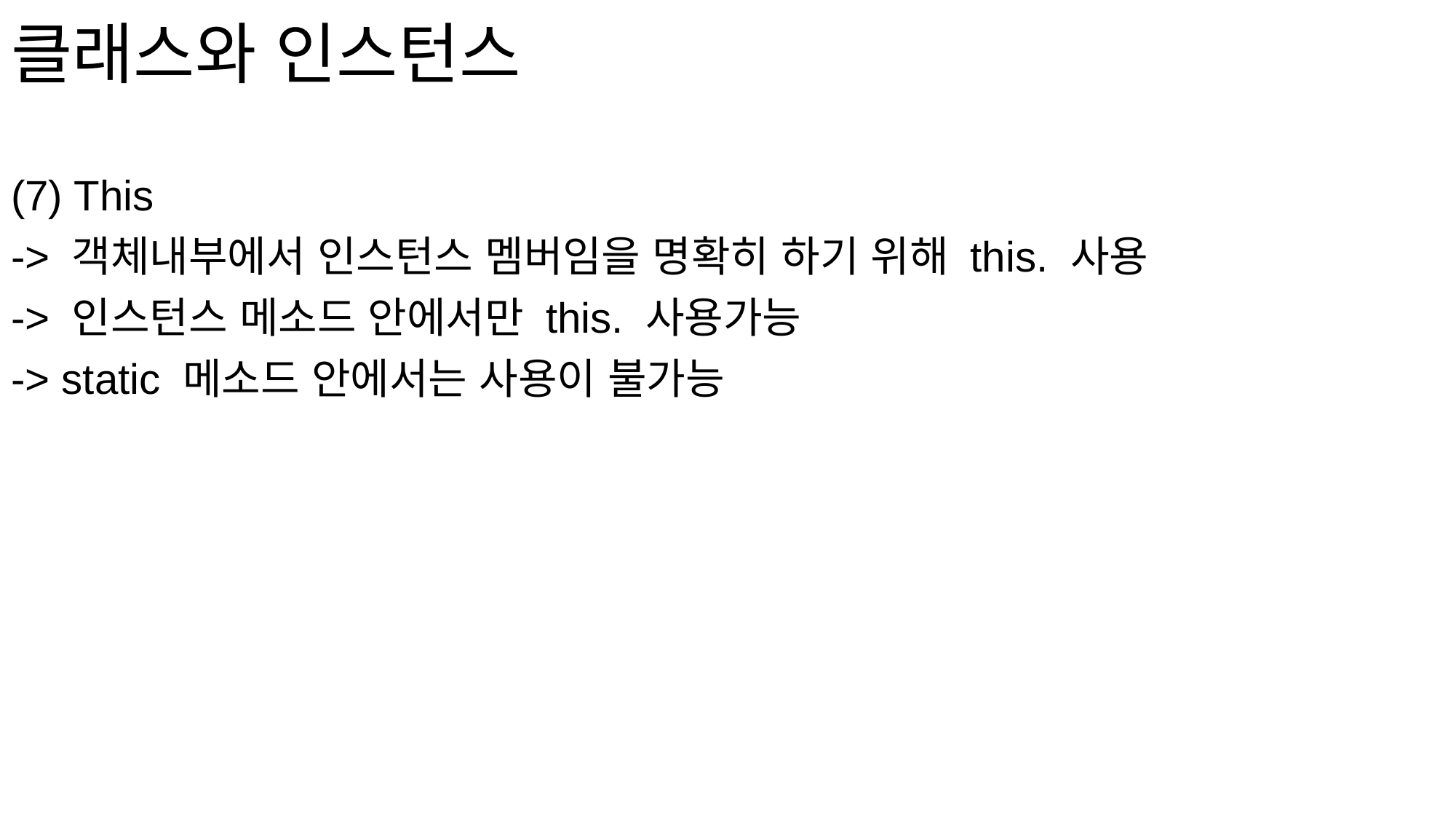

# 클래스와 인스턴스
(7) This
-> 객체내부에서 인스턴스 멤버임을 명확히 하기 위해 this. 사용
-> 인스턴스 메소드 안에서만 this. 사용가능
-> static 메소드 안에서는 사용이 불가능